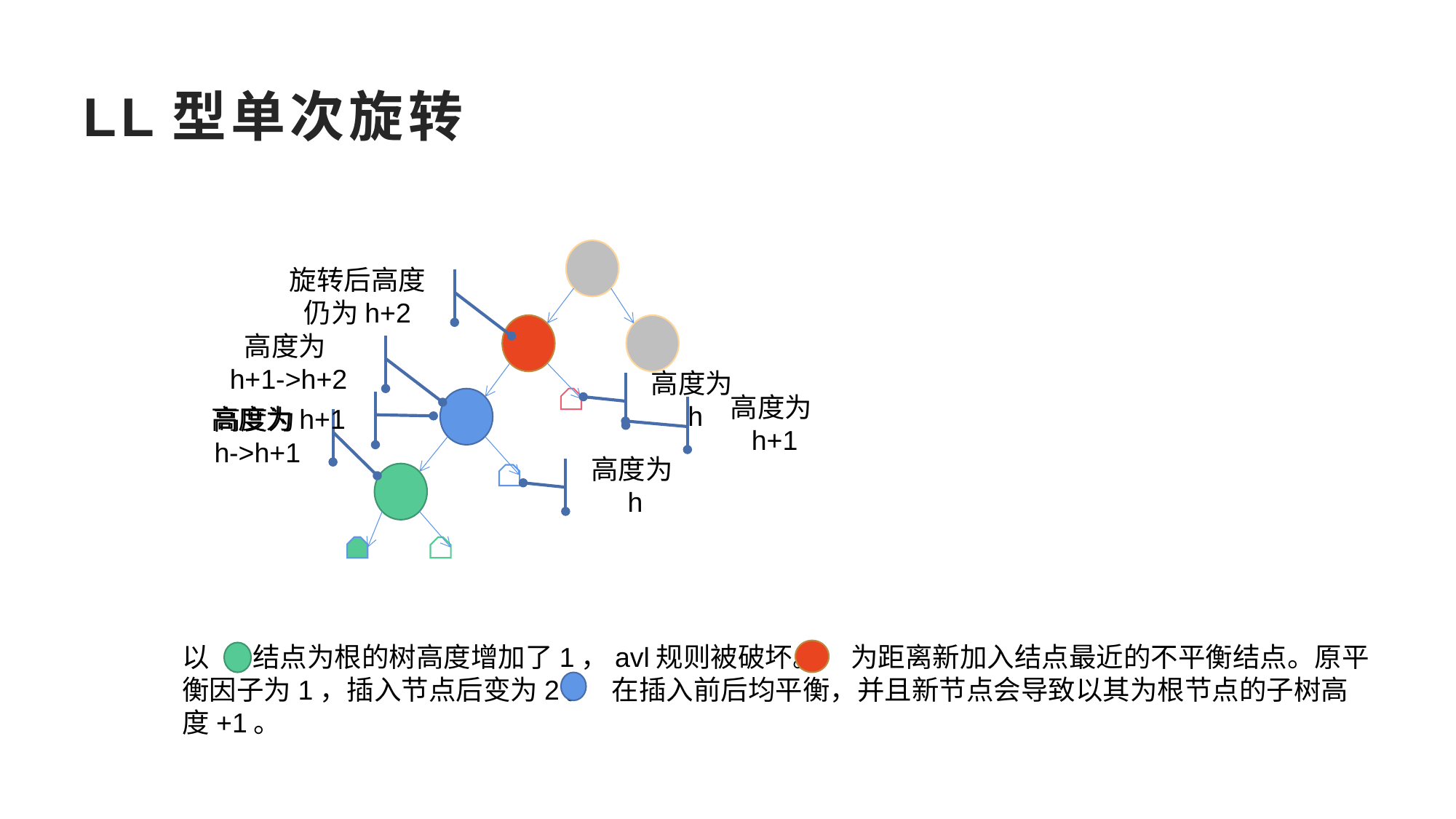

# LL型单次旋转

旋转后高度仍为h+2

高度为h+1->h+2
高度为h

高度为h+1
高度为h+1
高度为h->h+1
高度为h

以       结点为根的树高度增加了1，avl规则被破坏。     为距离新加入结点最近的不平衡结点。原平衡因子为1，插入节点后变为2。   在插入前后均平衡，并且新节点会导致以其为根节点的子树高度+1。